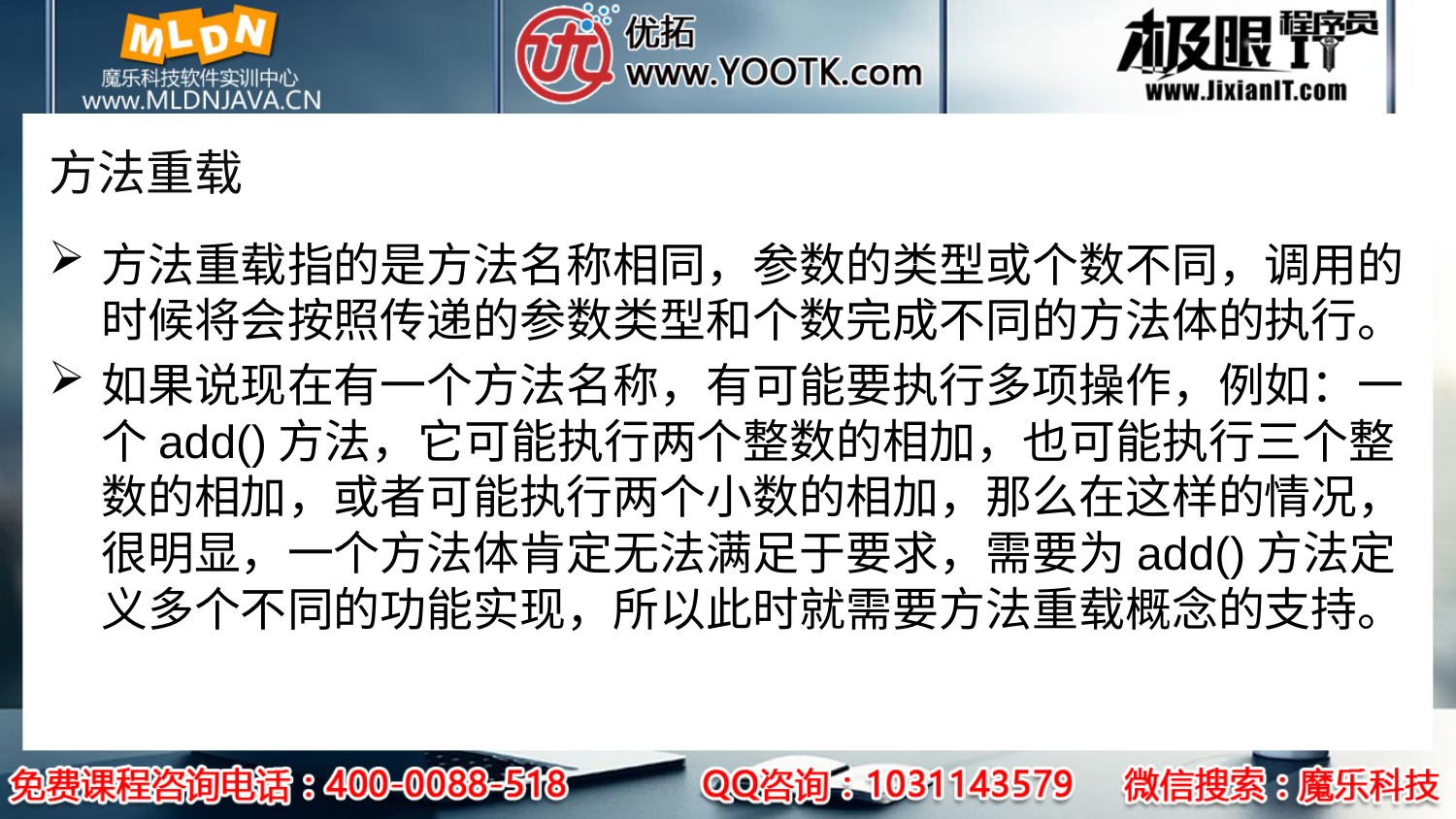

# 方法重载
方法重载指的是方法名称相同，参数的类型或个数不同，调用的时候将会按照传递的参数类型和个数完成不同的方法体的执行。
如果说现在有一个方法名称，有可能要执行多项操作，例如：一个add()方法，它可能执行两个整数的相加，也可能执行三个整数的相加，或者可能执行两个小数的相加，那么在这样的情况，很明显，一个方法体肯定无法满足于要求，需要为add()方法定义多个不同的功能实现，所以此时就需要方法重载概念的支持。